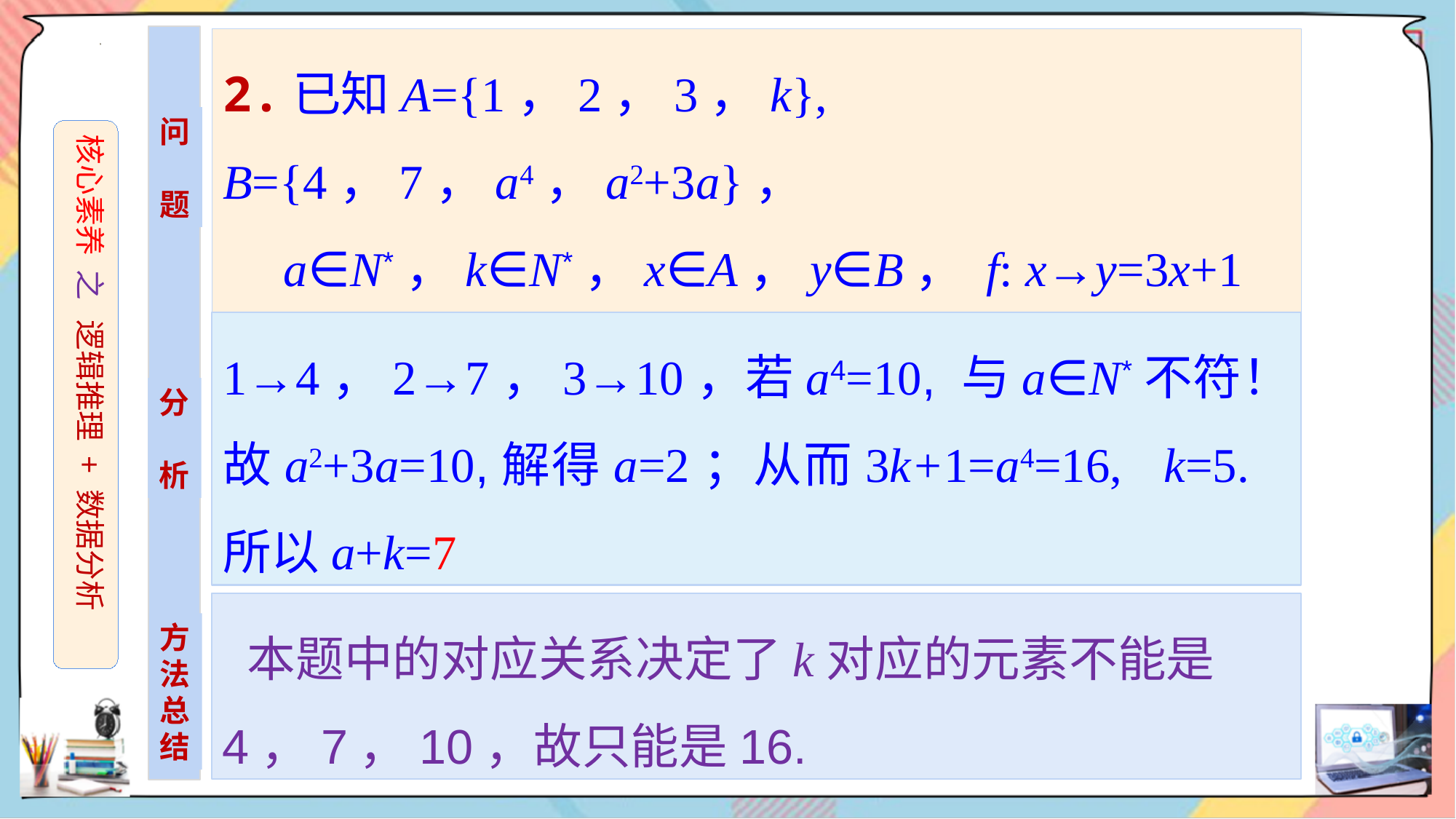

2.已知A={1，2，3，k},   B={4，7，a4，a2+3a}，
     a∈N*，k∈N*，x∈A，y∈B， f: x→y=3x+1是从
  定义域A到值域B的一个函数，则a+k=          .
问

题
核心素养  之   逻辑推理 + 数据分析
1→4，2→7，3→10，若a4=10, 与a∈N*不符！故a2+3a=10,解得a=2；从而3k+1=a4=16,   k=5.    所以a+k=7
分

析
  本题中的对应关系决定了k对应的元素不能是4，7，10，故只能是16.
方
法
总结